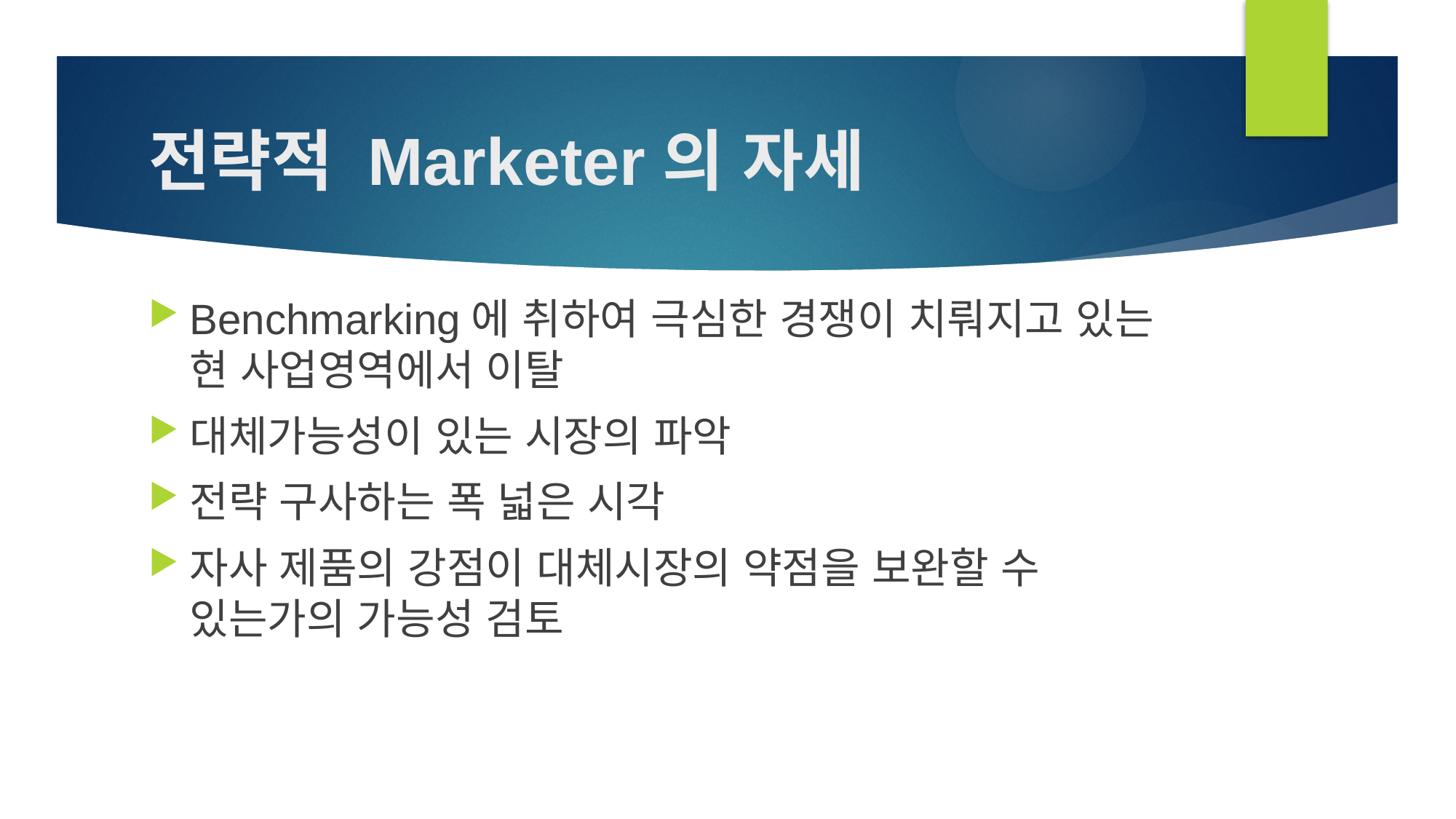

# 전략적 Marketer의 자세
Benchmarking에 취하여 극심한 경쟁이 치뤄지고 있는 현 사업영역에서 이탈
대체가능성이 있는 시장의 파악
전략 구사하는 폭 넓은 시각
자사 제품의 강점이 대체시장의 약점을 보완할 수 있는가의 가능성 검토